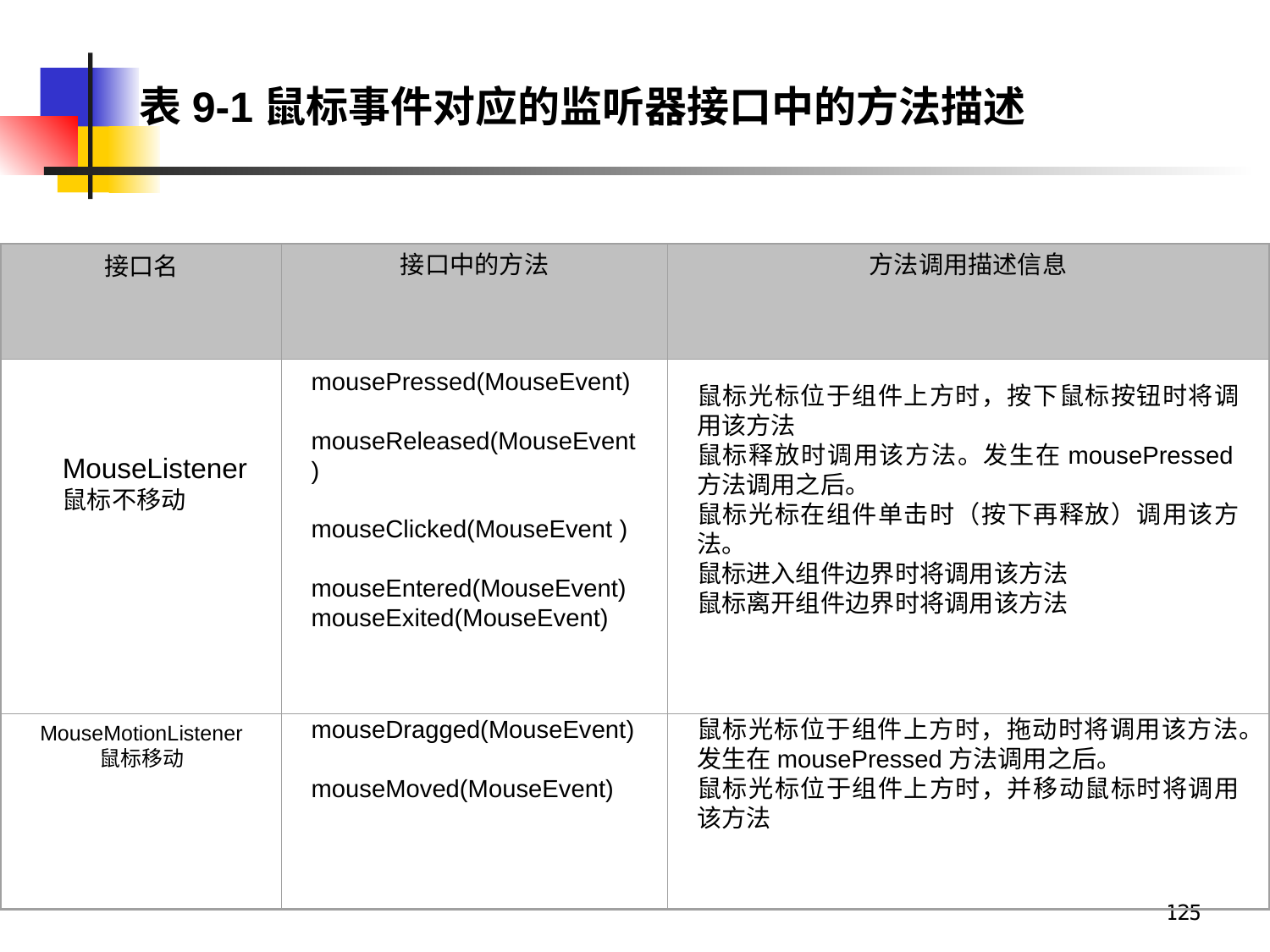

# 表9-1鼠标事件对应的监听器接口中的方法描述

接口名

接口中的方法

方法调用描述信息

MouseListener
鼠标不移动

mousePressed(MouseEvent)

mouseReleased(MouseEvent)

mouseClicked(MouseEvent )

mouseEntered(MouseEvent)
mouseExited(MouseEvent)

鼠标光标位于组件上方时，按下鼠标按钮时将调用该方法
鼠标释放时调用该方法。发生在mousePressed方法调用之后。
鼠标光标在组件单击时（按下再释放）调用该方法。
鼠标进入组件边界时将调用该方法
鼠标离开组件边界时将调用该方法

MouseMotionListener
鼠标移动

mouseDragged(MouseEvent)

mouseMoved(MouseEvent)

鼠标光标位于组件上方时，拖动时将调用该方法。发生在mousePressed方法调用之后。
鼠标光标位于组件上方时，并移动鼠标时将调用该方法